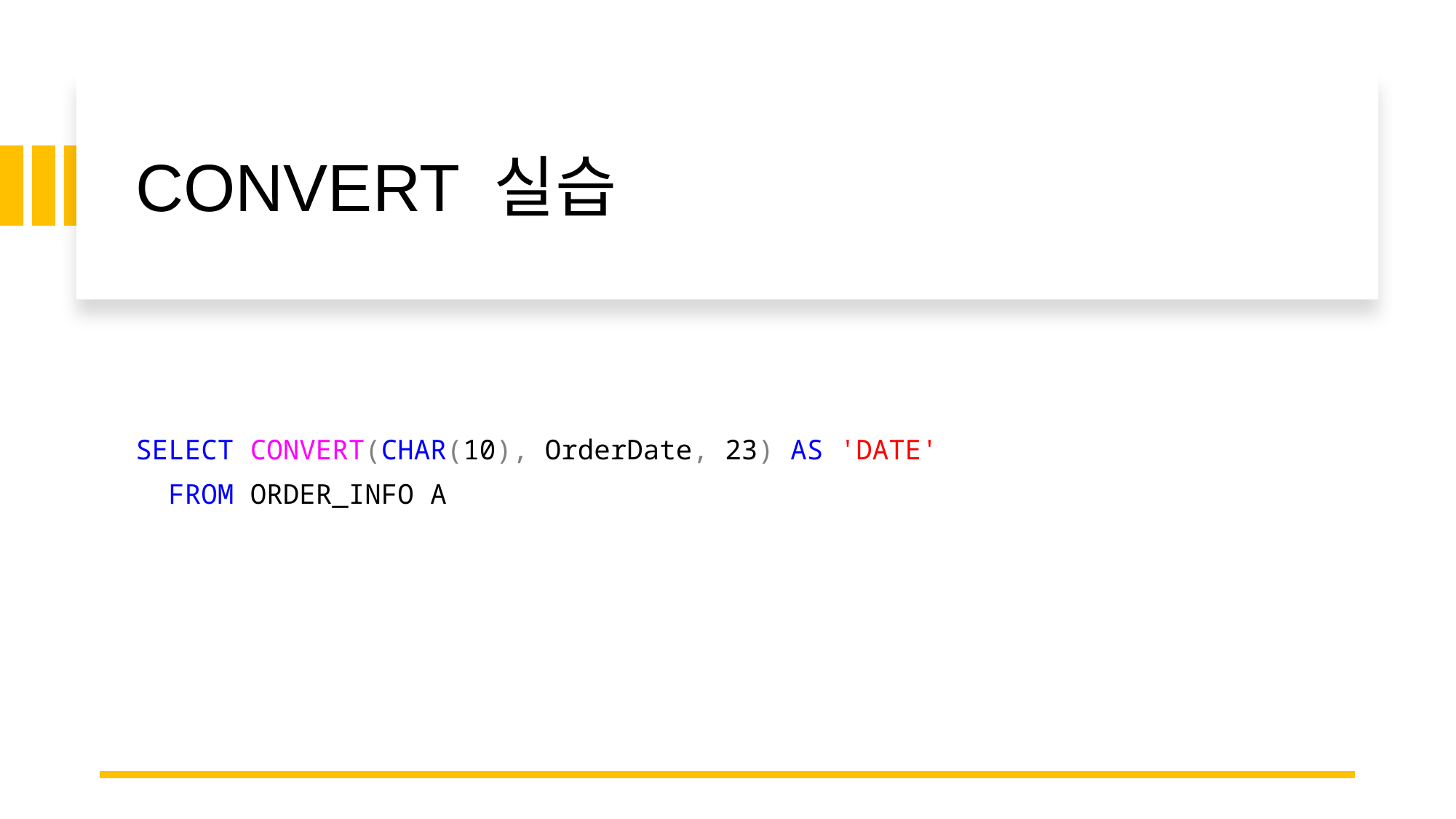

# CONVERT 실습
SELECT CONVERT(CHAR(10), OrderDate, 23) AS 'DATE'
  FROM ORDER_INFO A